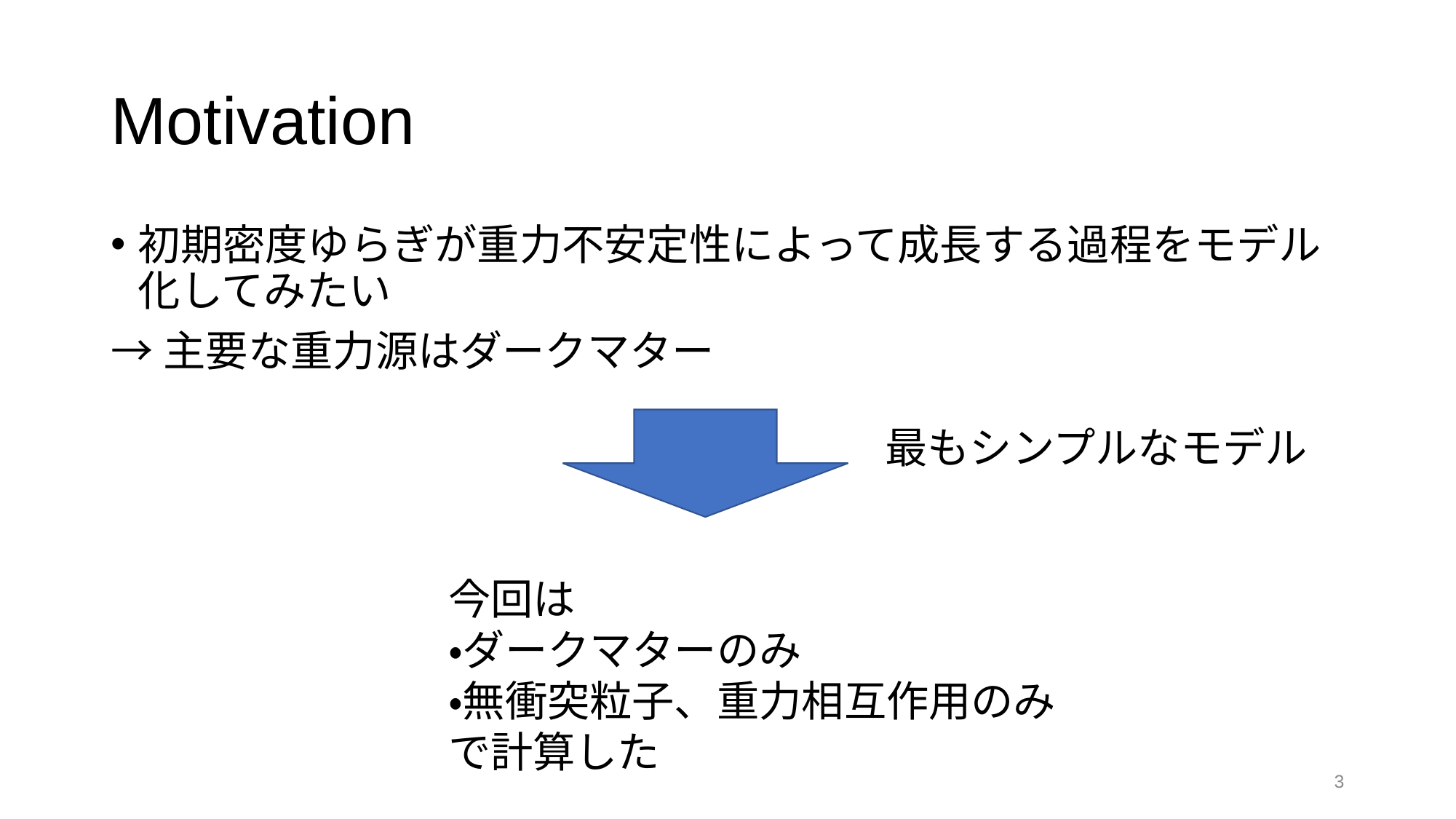

# Motivation
初期密度ゆらぎが重力不安定性によって成長する過程をモデル化してみたい
→主要な重力源はダークマター

最もシンプルなモデル
今回は
・ダークマターのみ
・無衝突粒子、重力相互作用のみ
で計算した
3